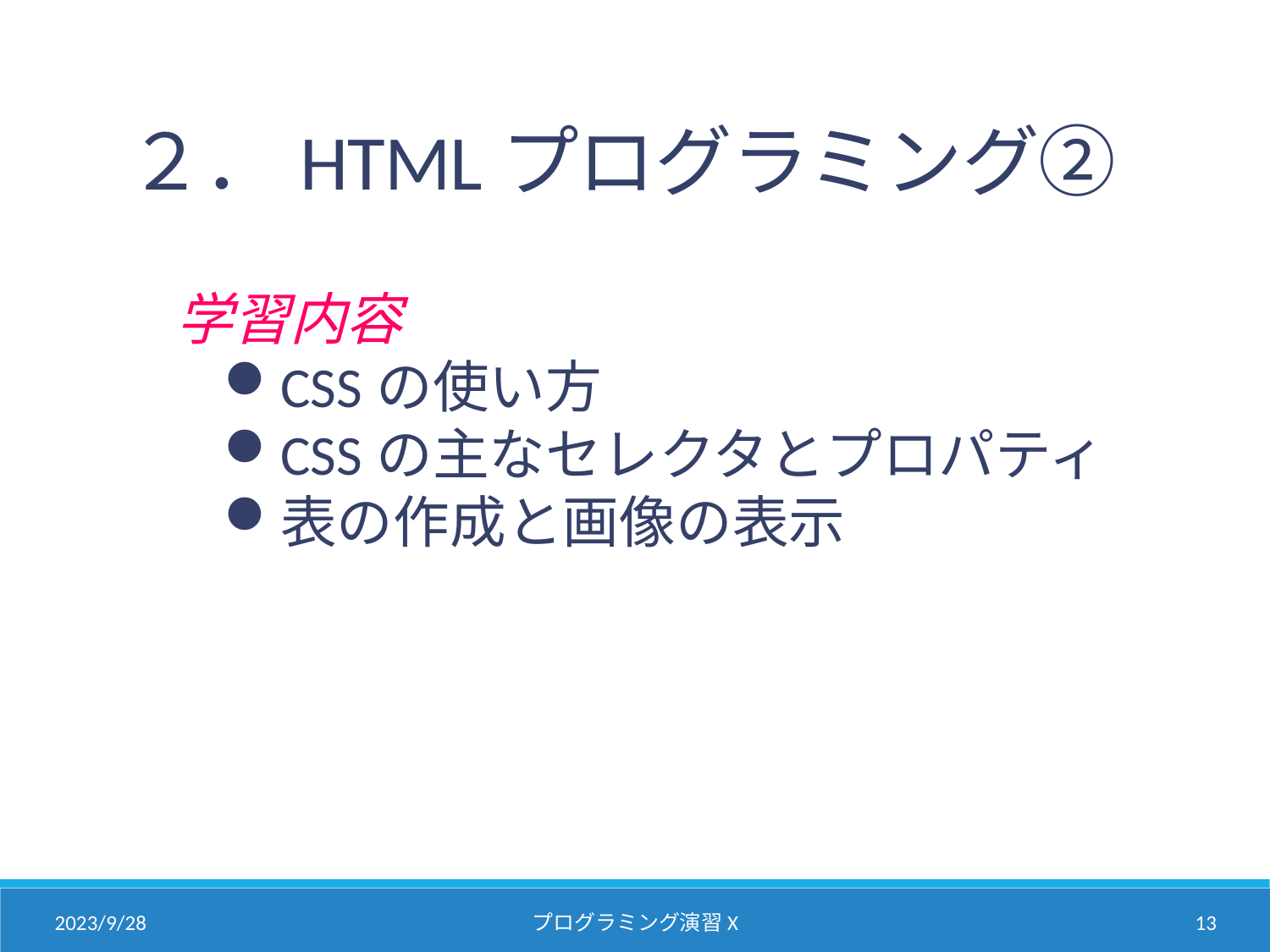

# ２．HTMLプログラミング②
学習内容
CSSの使い方
CSSの主なセレクタとプロパティ
表の作成と画像の表示

2023/9/28
プログラミング演習X
13